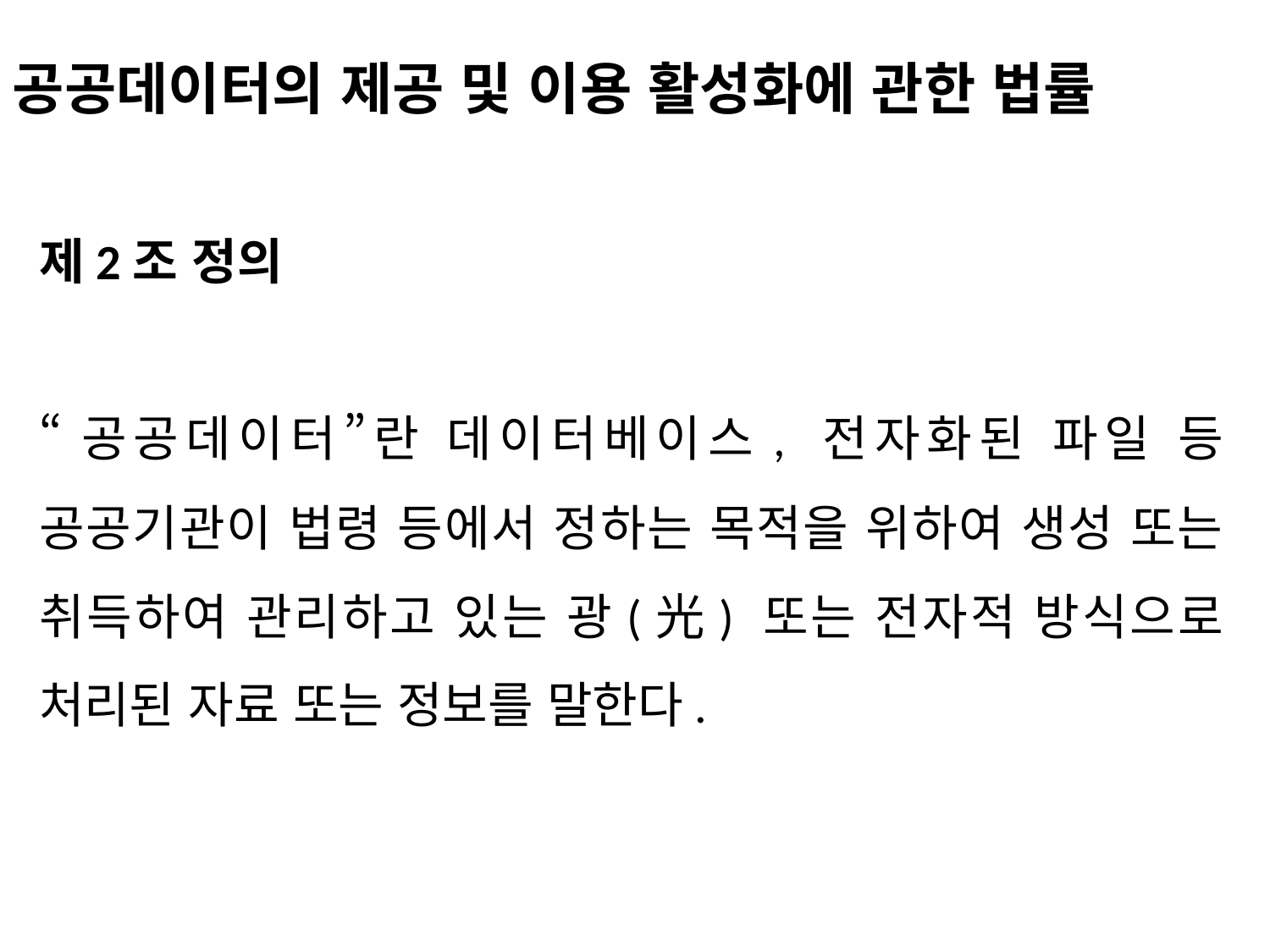

공공데이터의 제공 및 이용 활성화에 관한 법률
제2조 정의

“공공데이터”란 데이터베이스, 전자화된 파일 등 공공기관이 법령 등에서 정하는 목적을 위하여 생성 또는 취득하여 관리하고 있는 광(光) 또는 전자적 방식으로 처리된 자료 또는 정보를 말한다.